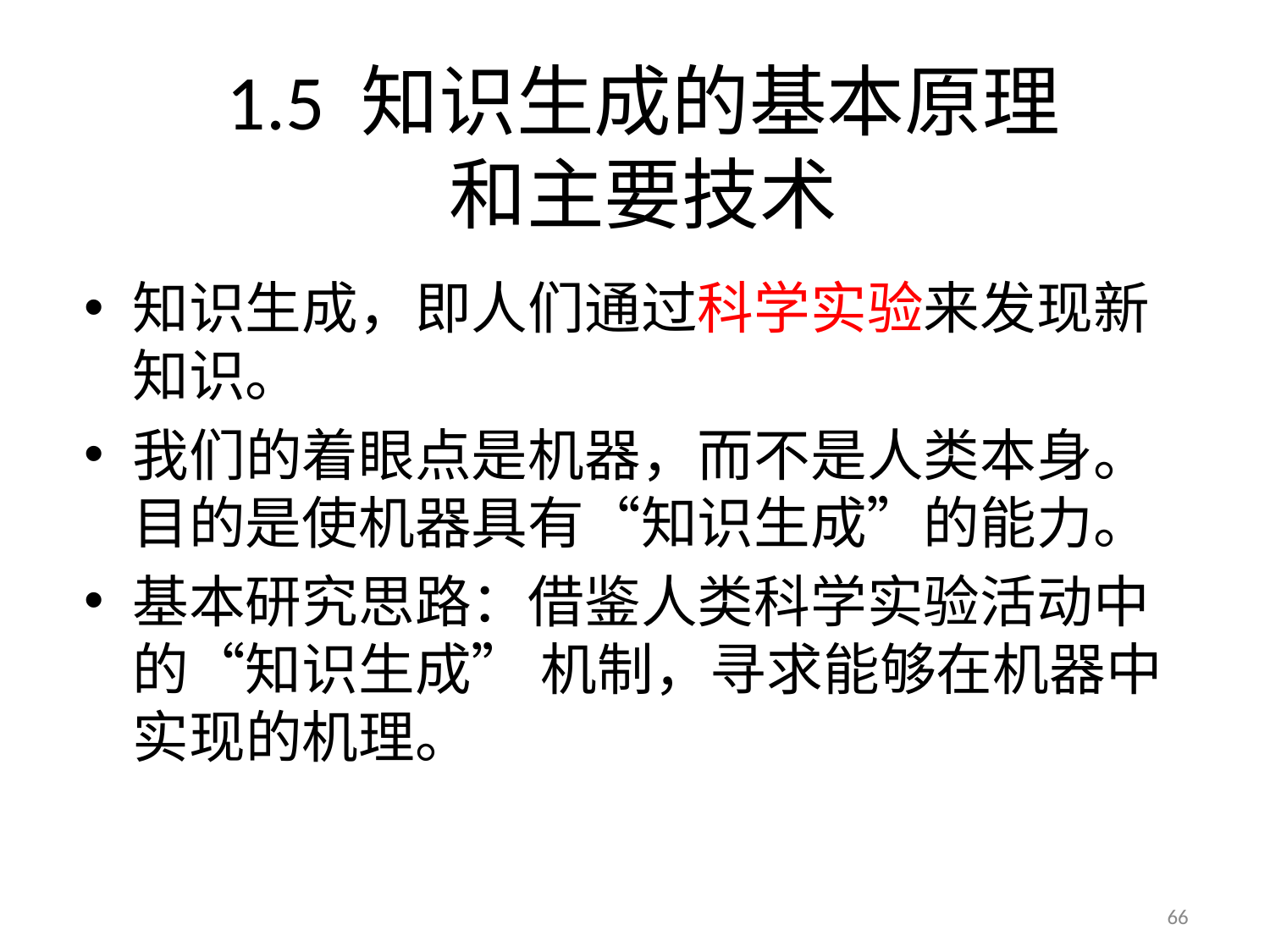

# 1.5 知识生成的基本原理 和主要技术
知识生成，即人们通过科学实验来发现新知识。
我们的着眼点是机器，而不是人类本身。目的是使机器具有“知识生成”的能力。
基本研究思路：借鉴人类科学实验活动中的“知识生成” 机制，寻求能够在机器中实现的机理。
66